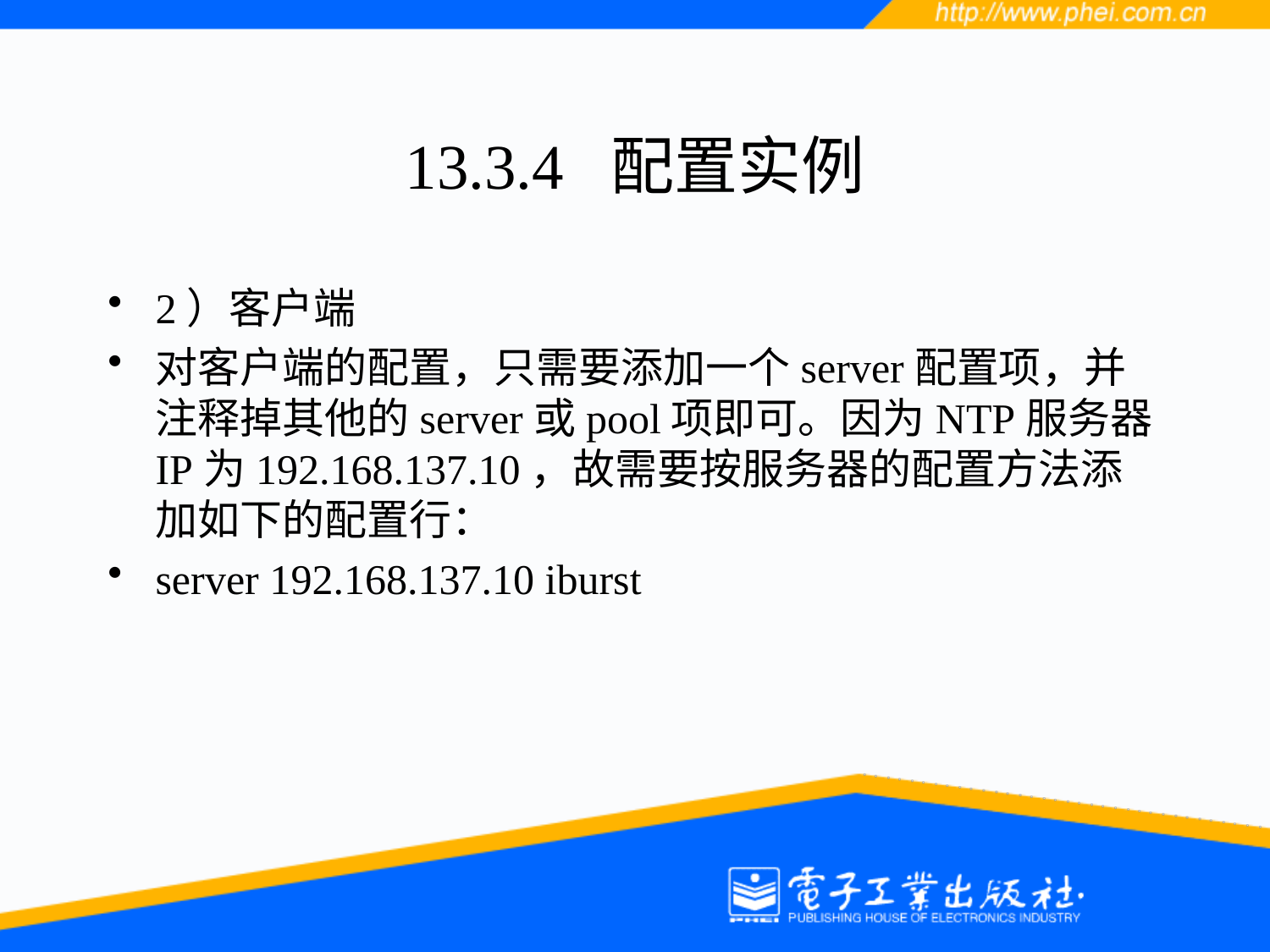

# 13.3.4  配置实例
2）客户端
对客户端的配置，只需要添加一个server配置项，并注释掉其他的server或pool项即可。因为NTP服务器IP为192.168.137.10，故需要按服务器的配置方法添加如下的配置行：
server 192.168.137.10 iburst